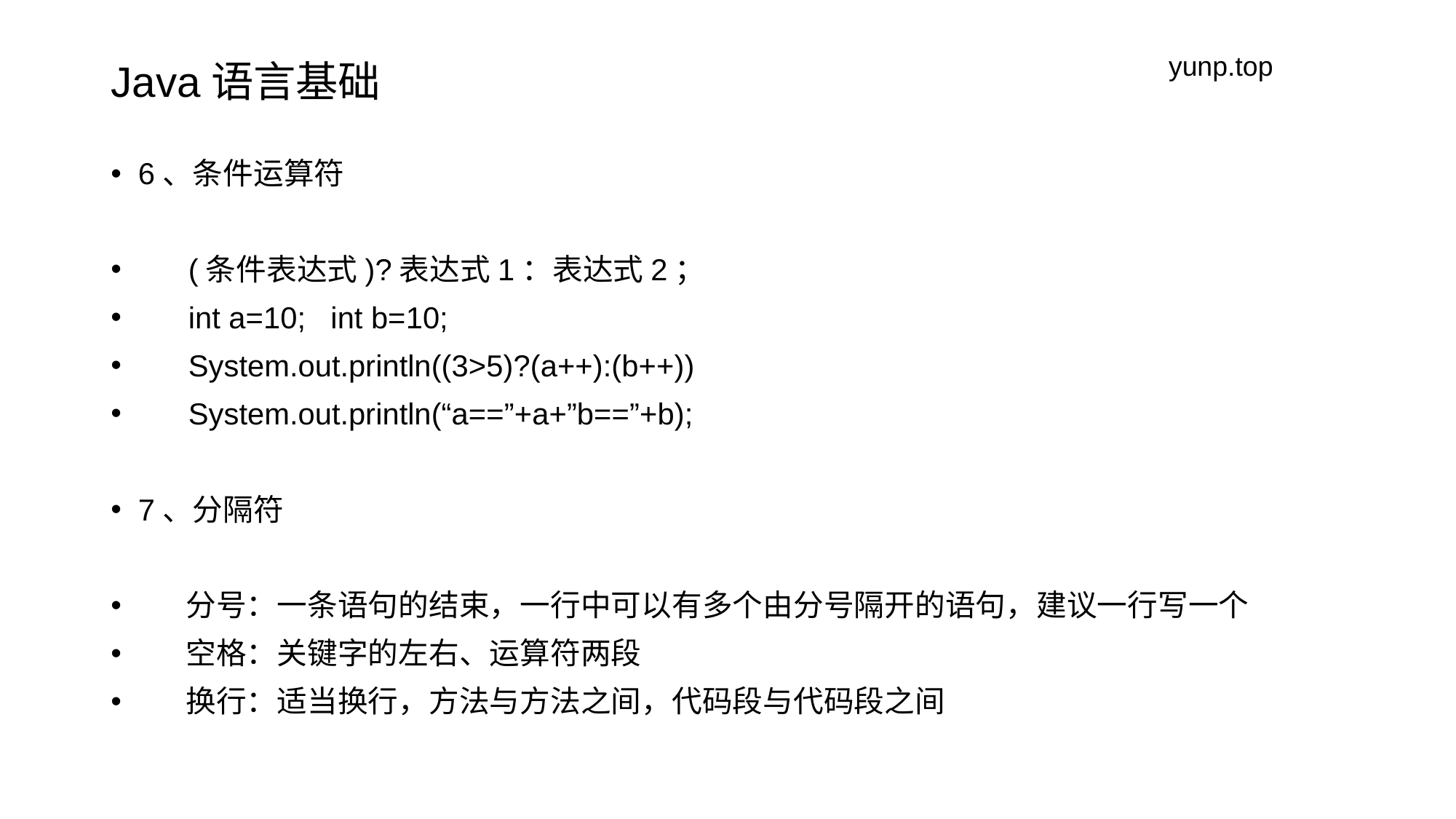

# Java语言基础
yunp.top
6、条件运算符

      (条件表达式)?表达式1：表达式2；
      int a=10;   int b=10;
      System.out.println((3>5)?(a++):(b++))
      System.out.println(“a==”+a+”b==”+b);

7、分隔符

      分号：一条语句的结束，一行中可以有多个由分号隔开的语句，建议一行写一个
      空格：关键字的左右、运算符两段
      换行：适当换行，方法与方法之间，代码段与代码段之间